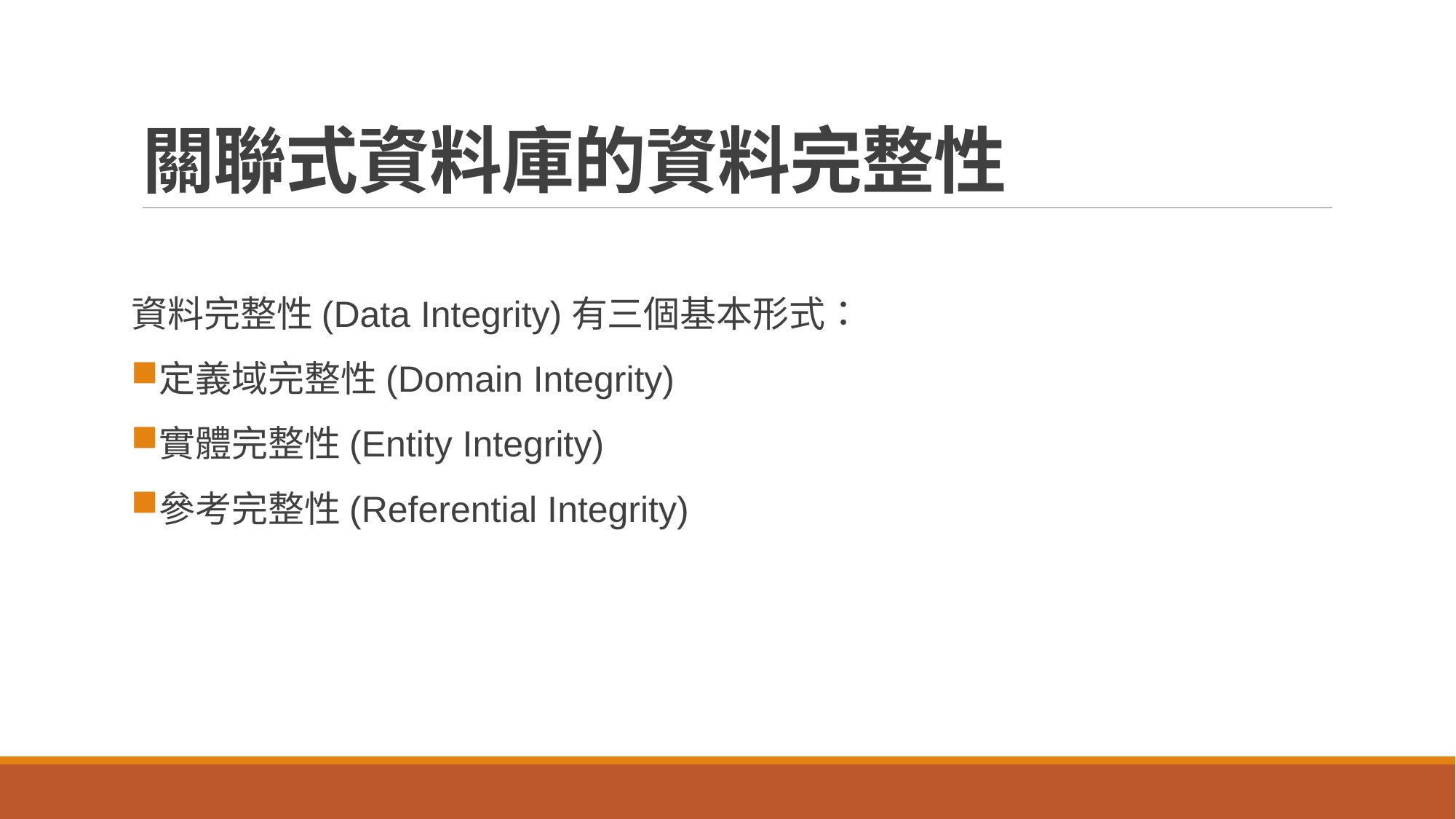

# 關聯式資料庫的資料完整性

資料完整性(Data Integrity)有三個基本形式：
定義域完整性(Domain Integrity)
實體完整性(Entity Integrity)
參考完整性(Referential Integrity)